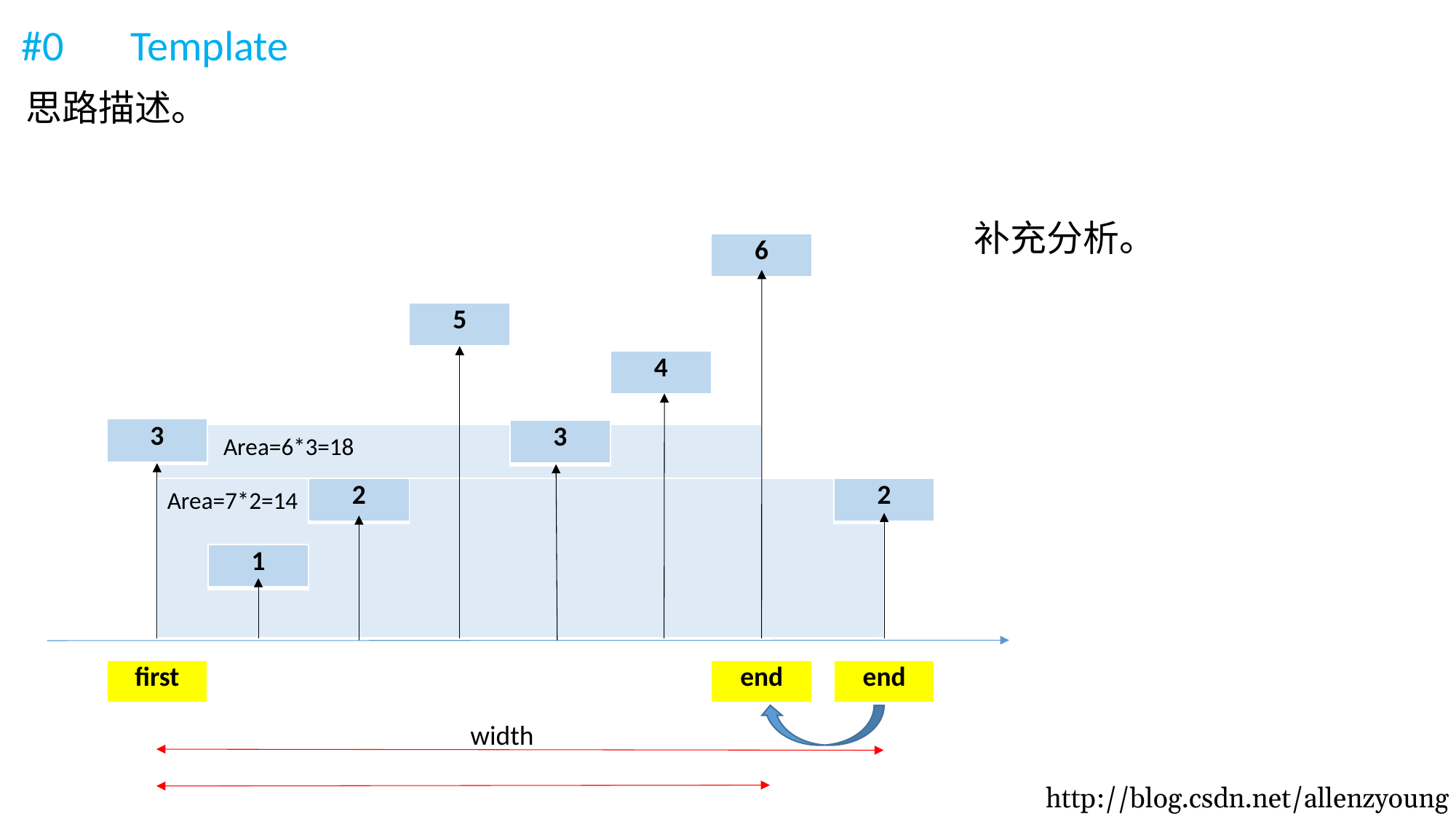

# #0	Template
思路描述。
补充分析。

| 6 |
| --- |
| 5 |
| --- |
| 4 |
| --- |
| 3 |
| --- |
| 3 |
| --- |

Area=6*3=18

| 2 |
| --- |
| 2 |
| --- |
Area=7*2=14
| 1 |
| --- |
| first |
| --- |
| end |
| --- |
| end |
| --- |

width
http://blog.csdn.net/allenzyoung